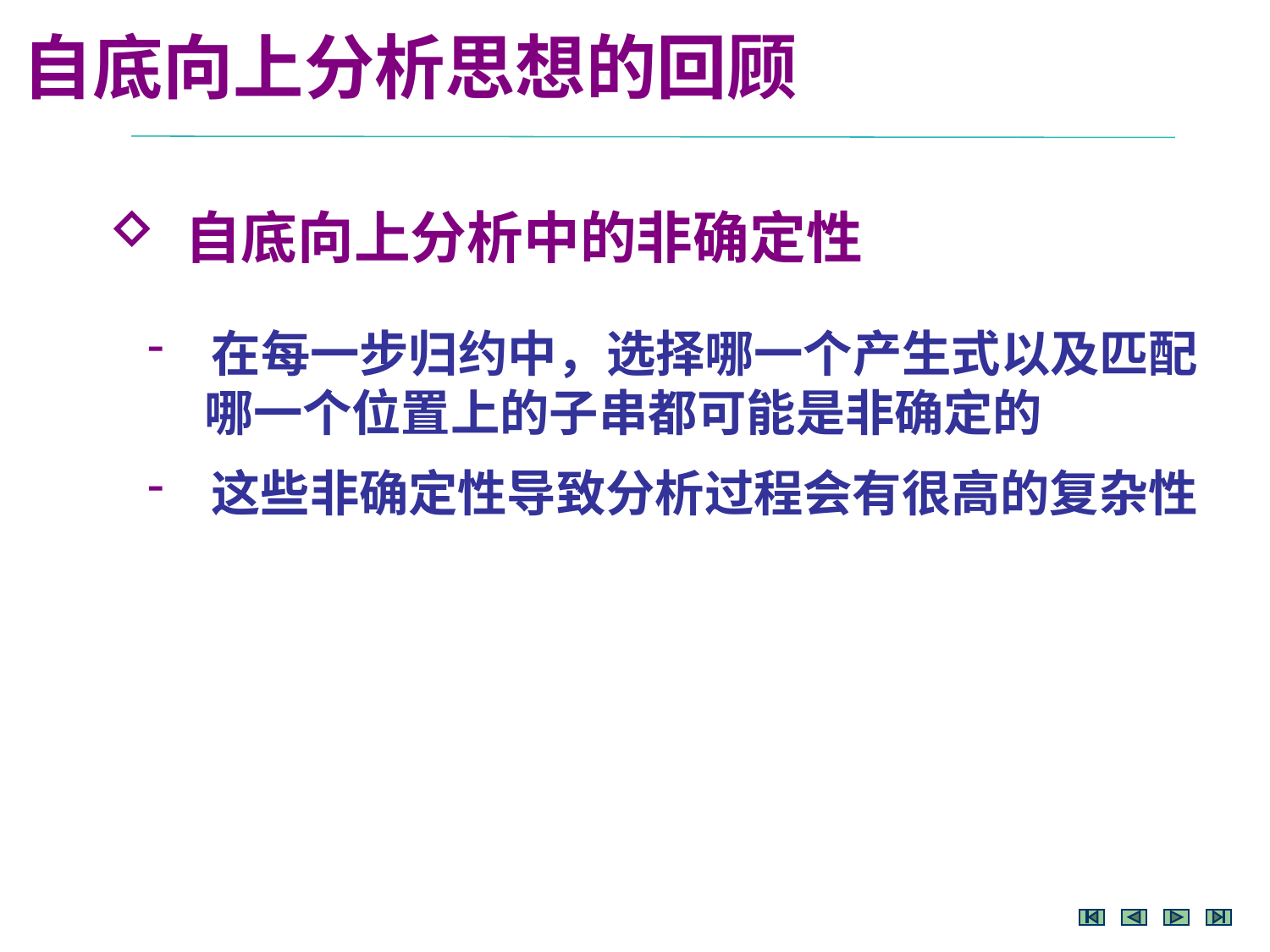

自底向上分析思想的回顾
 自底向上分析中的非确定性
  在每一步归约中，选择哪一个产生式以及匹配
    哪一个位置上的子串都可能是非确定的

  这些非确定性导致分析过程会有很高的复杂性